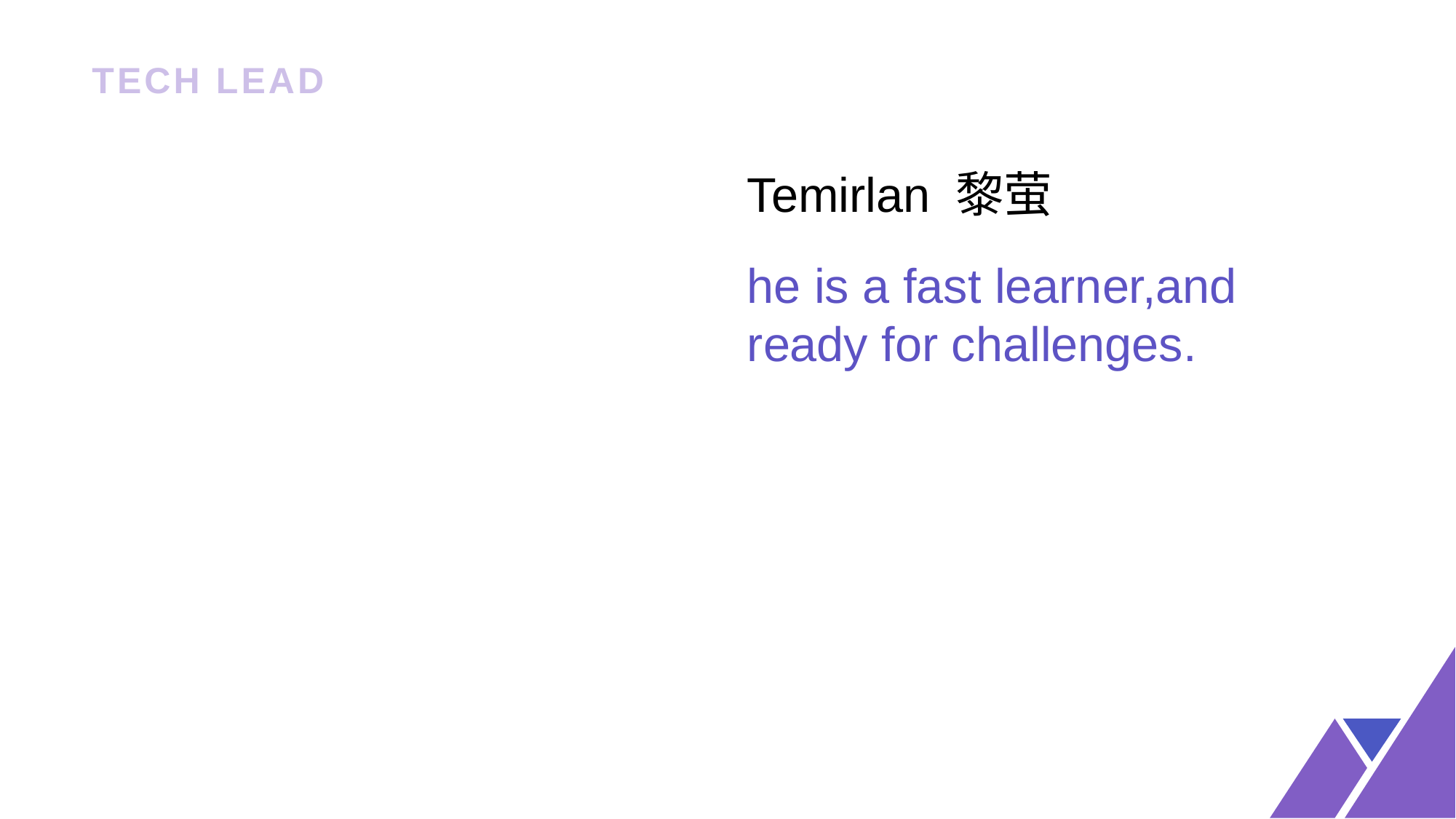

# TECH LEAD
Temirlan 黎萤

he is a fast learner,and ready for challenges.